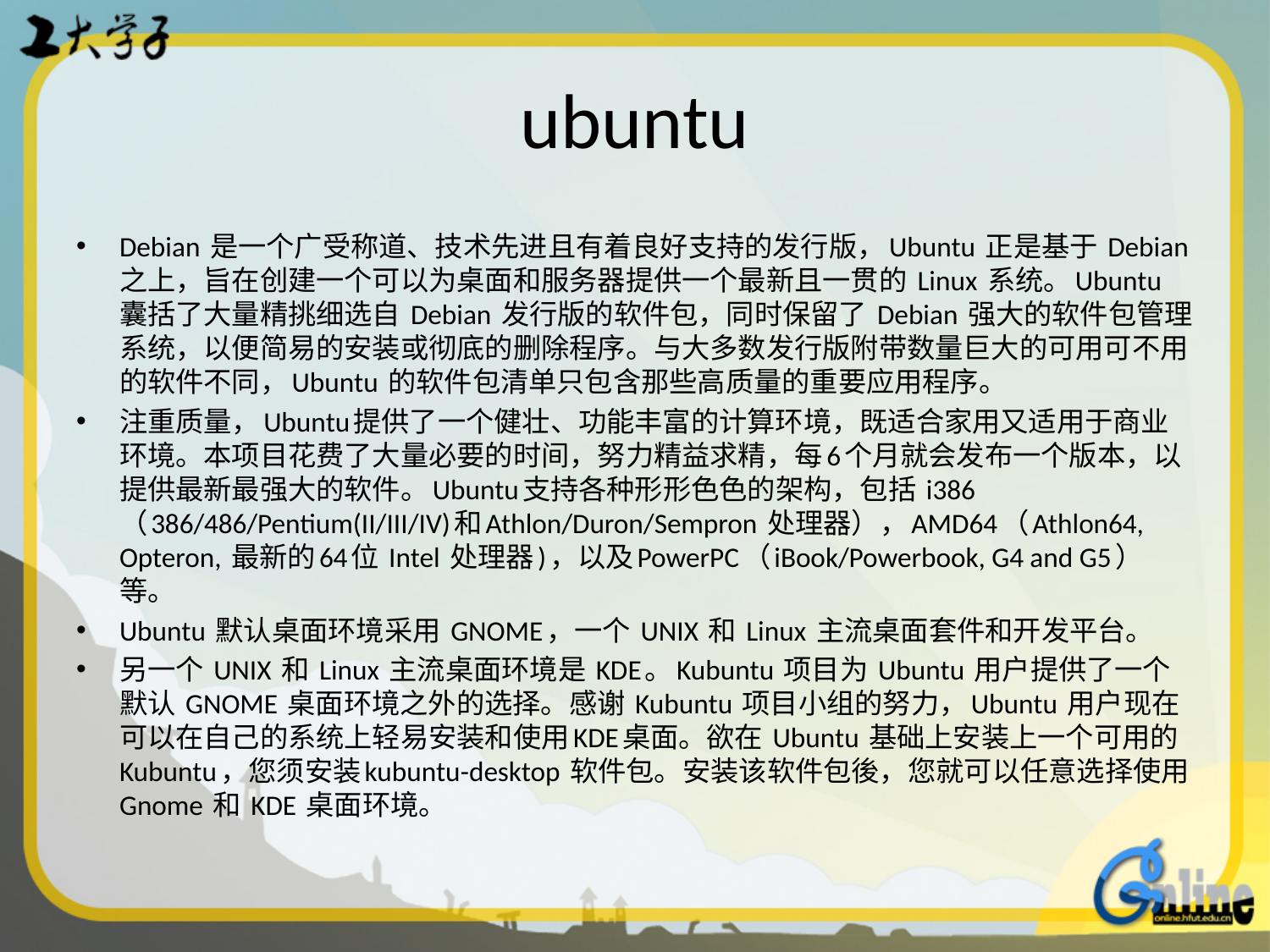

# ubuntu
Debian 是一个广受称道、技术先进且有着良好支持的发行版，Ubuntu 正是基于 Debian 之上，旨在创建一个可以为桌面和服务器提供一个最新且一贯的 Linux 系统。Ubuntu 囊括了大量精挑细选自 Debian 发行版的软件包，同时保留了 Debian 强大的软件包管理系统，以便简易的安装或彻底的删除程序。与大多数发行版附带数量巨大的可用可不用的软件不同，Ubuntu 的软件包清单只包含那些高质量的重要应用程序。
注重质量，Ubuntu提供了一个健壮、功能丰富的计算环境，既适合家用又适用于商业环境。本项目花费了大量必要的时间，努力精益求精，每6个月就会发布一个版本，以提供最新最强大的软件。Ubuntu支持各种形形色色的架构，包括 i386 （386/486/Pentium(II/III/IV)和Athlon/Duron/Sempron 处理器），AMD64（Athlon64, Opteron, 最新的64位 Intel 处理器)，以及PowerPC（iBook/Powerbook, G4 and G5）等。
Ubuntu 默认桌面环境采用 GNOME，一个 UNIX 和 Linux 主流桌面套件和开发平台。
另一个 UNIX 和 Linux 主流桌面环境是 KDE。Kubuntu 项目为 Ubuntu 用户提供了一个默认 GNOME 桌面环境之外的选择。感谢 Kubuntu 项目小组的努力，Ubuntu 用户现在可以在自己的系统上轻易安装和使用KDE桌面。欲在 Ubuntu 基础上安装上一个可用的 Kubuntu，您须安装kubuntu-desktop 软件包。安装该软件包後，您就可以任意选择使用 Gnome 和 KDE 桌面环境。